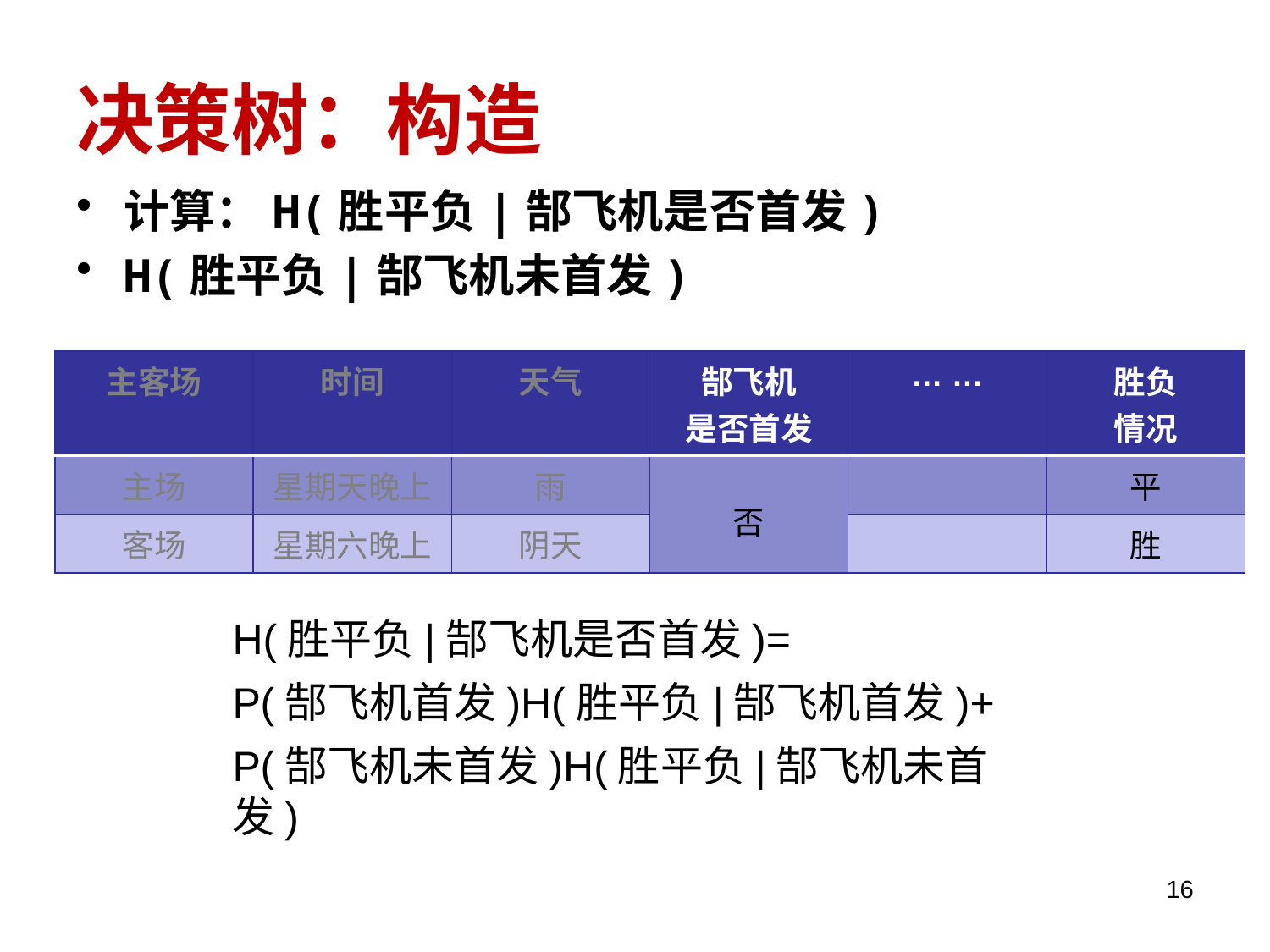

# 决策树：构造
计算：H(胜平负|郜飞机是否首发)
H(胜平负|郜飞机未首发)
| 主客场 | 时间 | 天气 | 郜飞机 是否首发 | … … | 胜负 情况 |
| --- | --- | --- | --- | --- | --- |
| 主场 | 星期天晚上 | 雨 | 否 |  | 平 |
| 客场 | 星期六晚上 | 阴天 |  |  | 胜 |
H(胜平负|郜飞机是否首发)=
P(郜飞机首发)H(胜平负|郜飞机首发)+
P(郜飞机未首发)H(胜平负|郜飞机未首发)

16